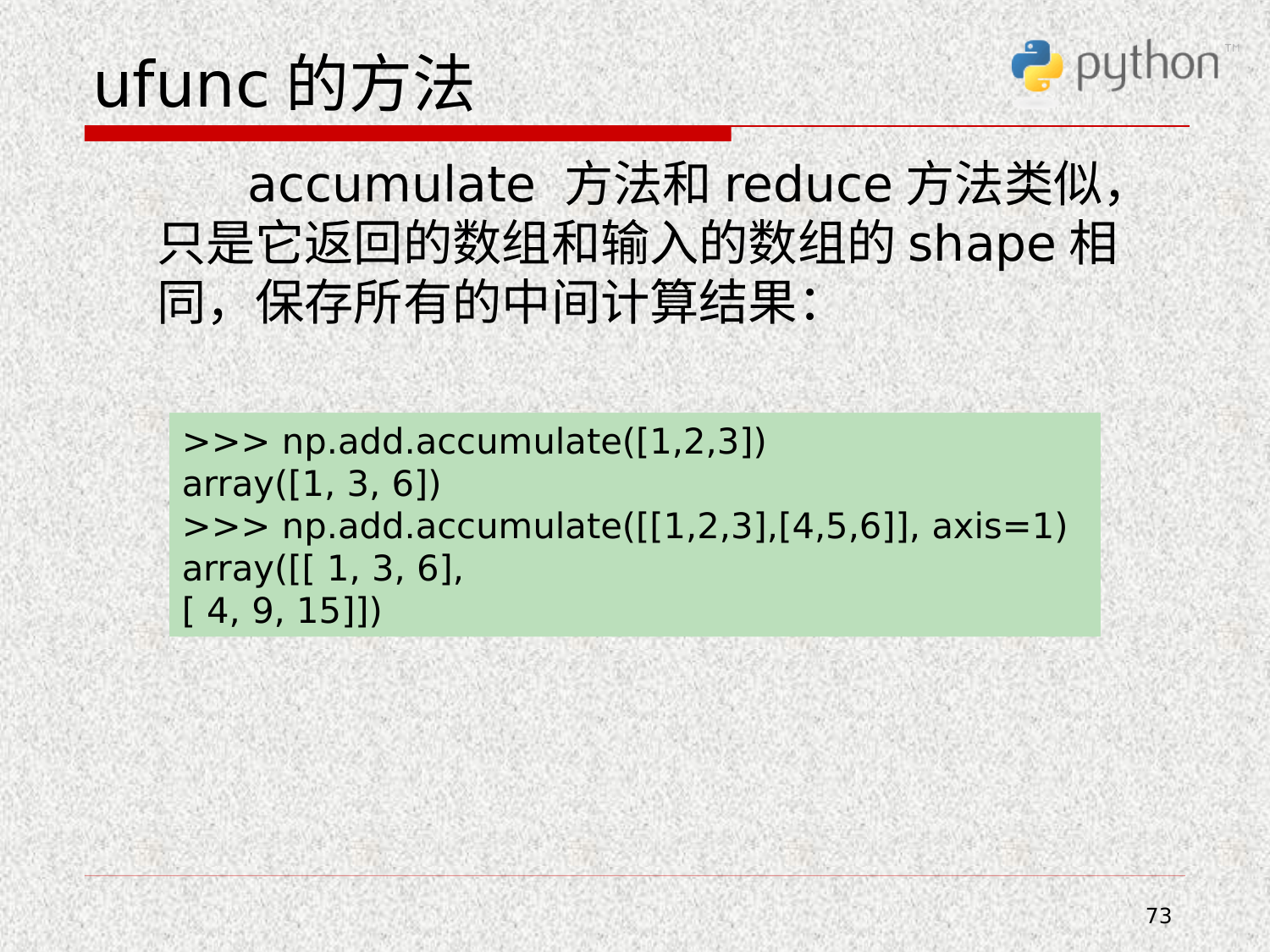

# ufunc的方法
          accumulate 方法和reduce方法类似，只是它返回的数组和输入的数组的shape相同，保存所有的中间计算结果：
>>> np.add.accumulate([1,2,3])
array([1, 3, 6])
>>> np.add.accumulate([[1,2,3],[4,5,6]], axis=1)
array([[ 1, 3, 6],
[ 4, 9, 15]])
73